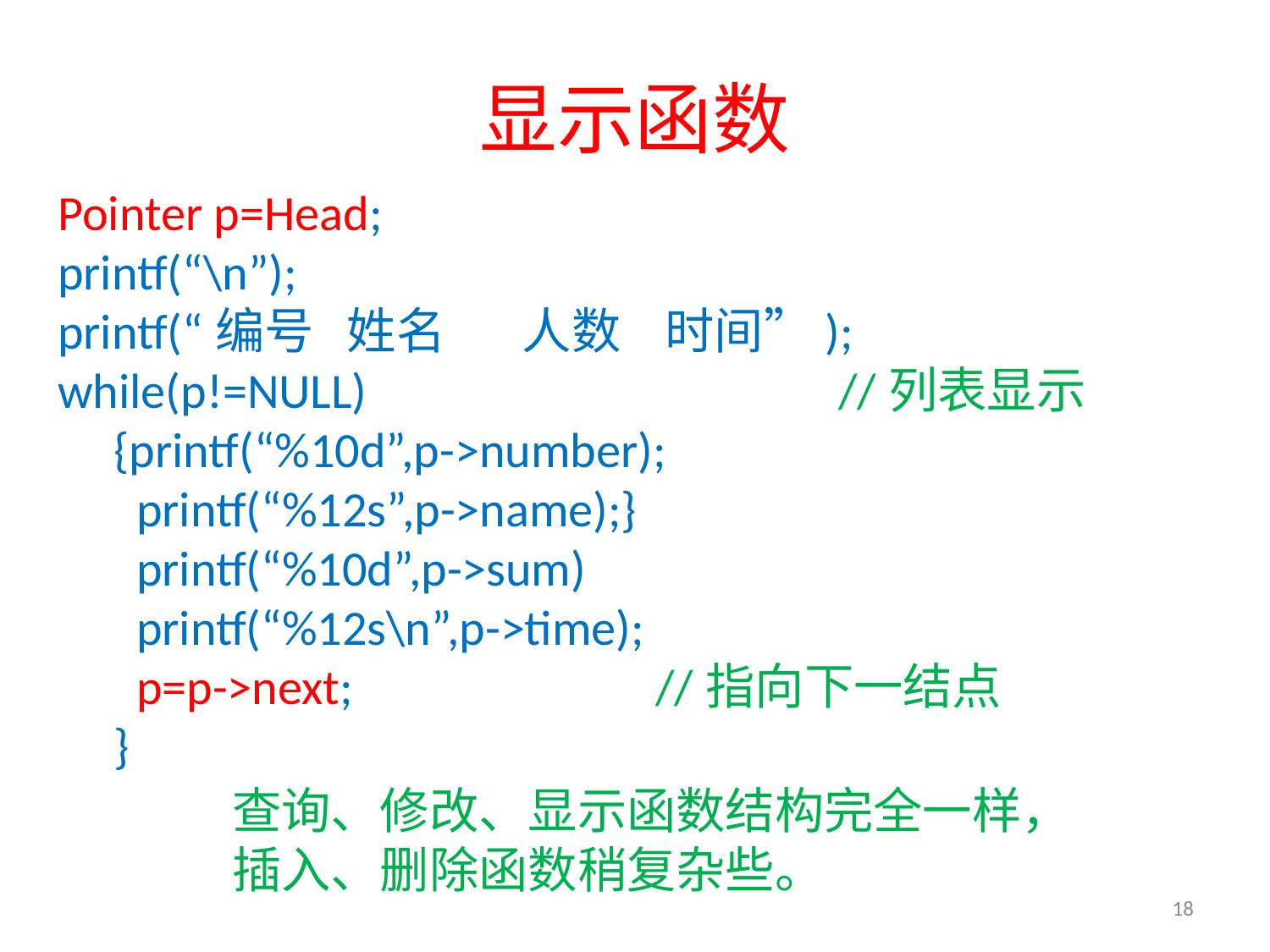

# 显示函数
Pointer p=Head;
printf(“\n”);
printf(“编号   姓名       人数    时间”);
while(p!=NULL)                                          //列表显示
     {printf(“%10d”,p->number);
       printf(“%12s”,p->name);}
       printf(“%10d”,p->sum)
       printf(“%12s\n”,p->time);
       p=p->next;                           //指向下一结点
     }
查询、修改、显示函数结构完全一样，
插入、删除函数稍复杂些。
18